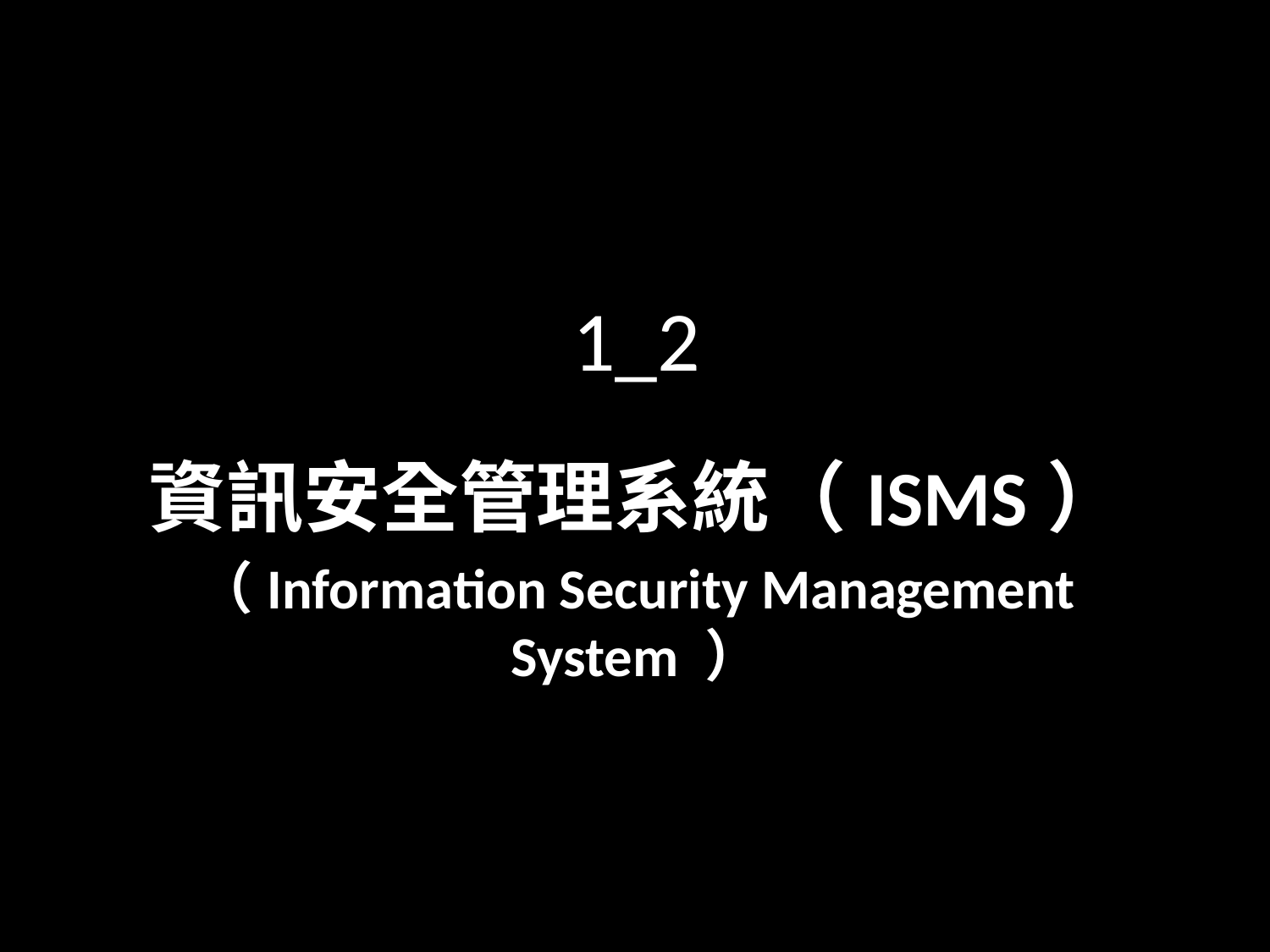

# 1_2
資訊安全管理系統（ISMS）
（Information Security Management System ）